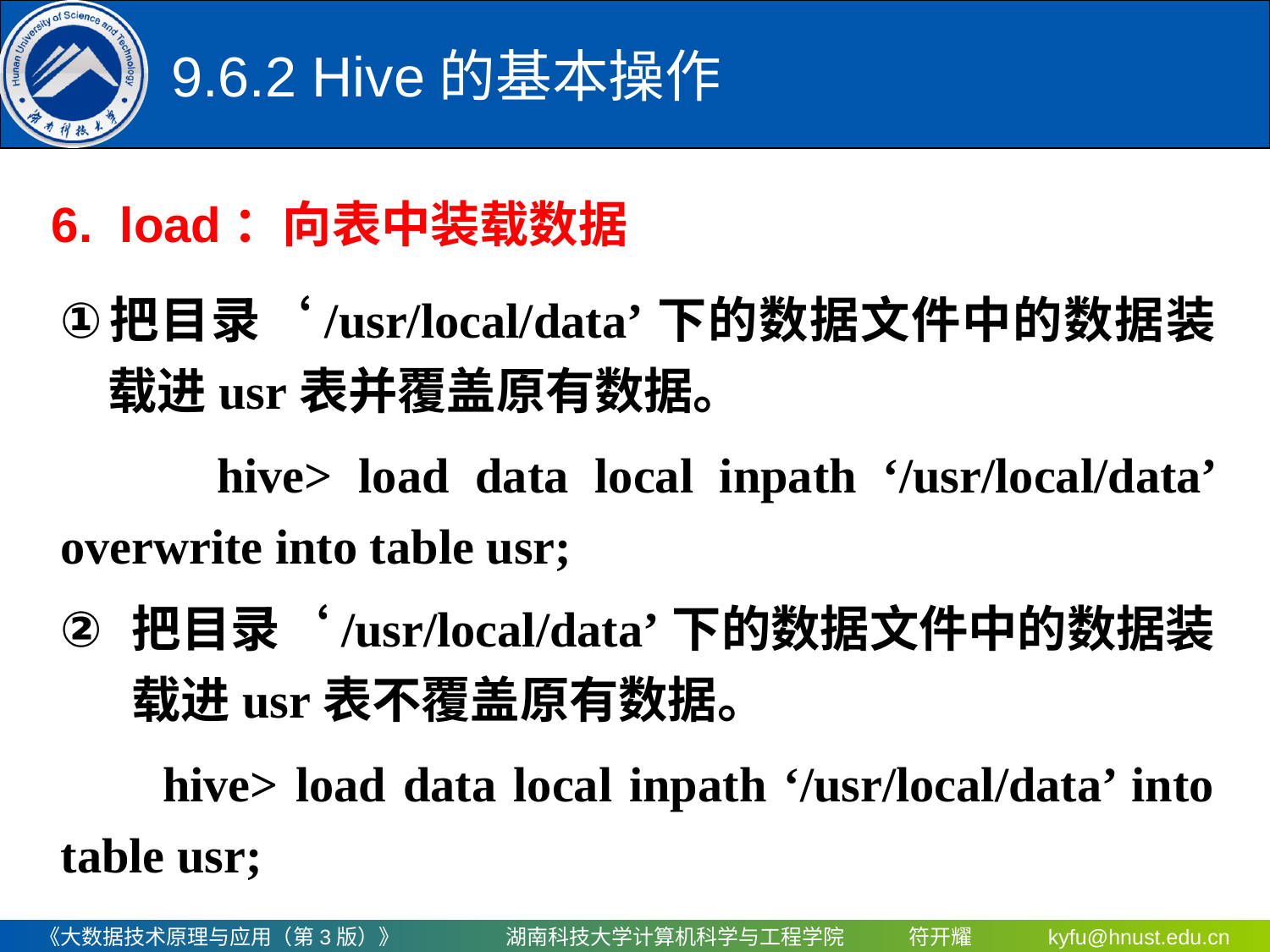

9.6.2 Hive的基本操作
 6.  load：向表中装载数据
把目录‘/usr/local/data’下的数据文件中的数据装载进usr表并覆盖原有数据。
      hive> load data local inpath ‘/usr/local/data’ overwrite into table usr;
把目录‘/usr/local/data’下的数据文件中的数据装载进usr表不覆盖原有数据。
      hive> load data local inpath ‘/usr/local/data’ into table usr;